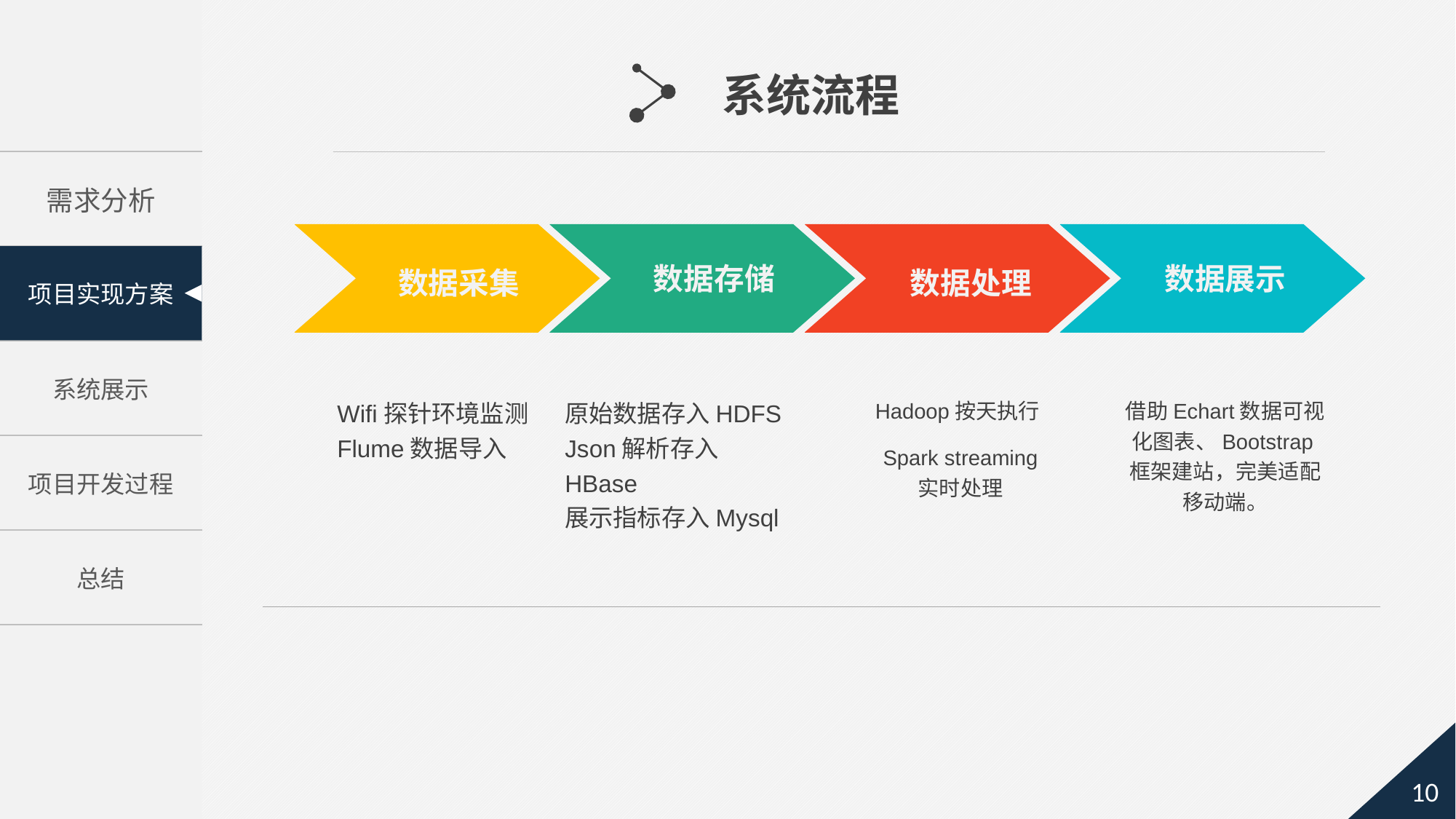

系统流程

数据采集

数据存储

数据处理

数据展示
原始数据存入HDFS
Json解析存入HBase
展示指标存入Mysql
Wifi探针环境监测
Flume数据导入
Hadoop按天执行
借助Echart数据可视化图表、Bootstrap框架建站，完美适配移动端。
Spark streaming
实时处理